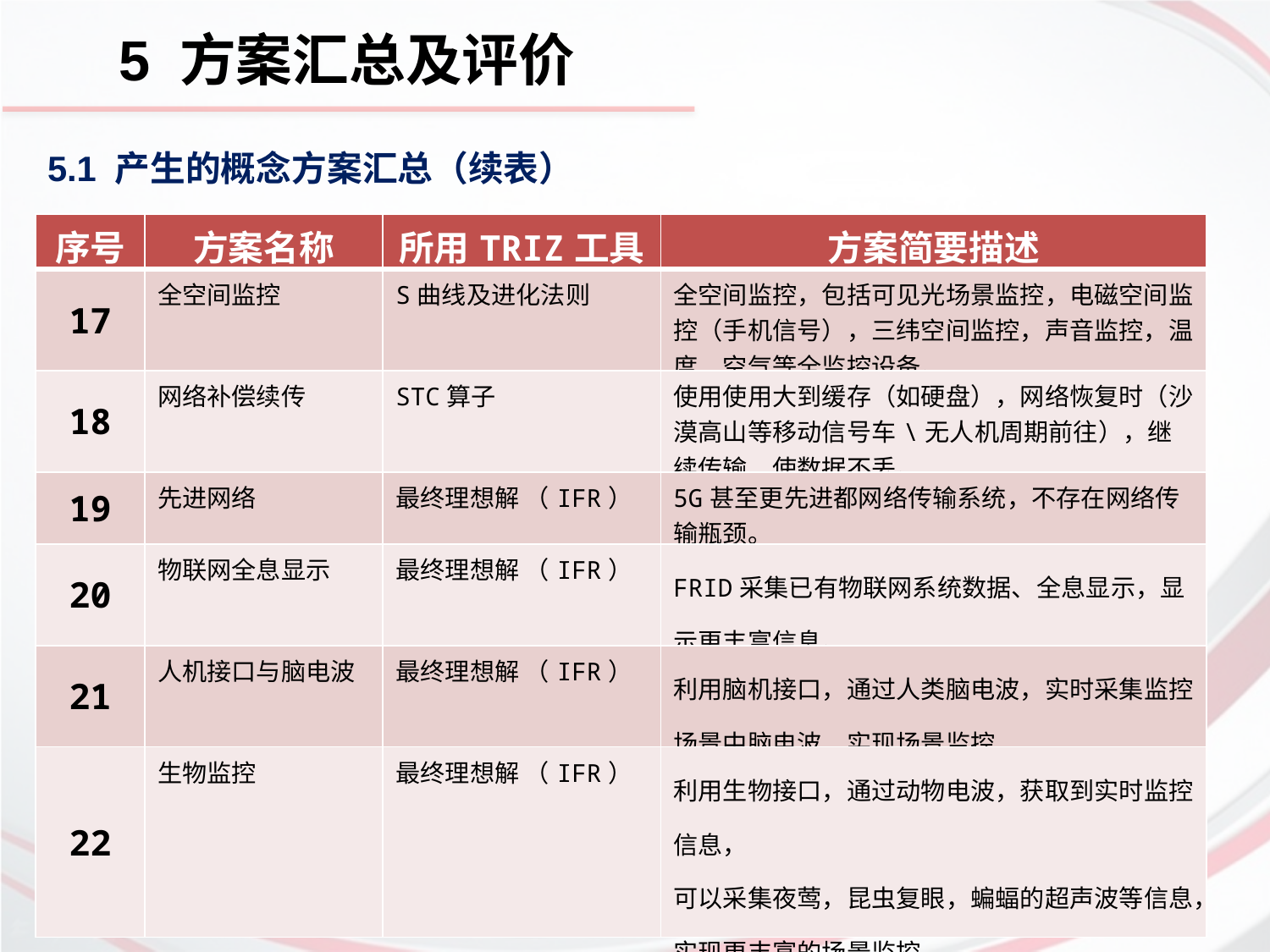

5 方案汇总及评价
5.1 产生的概念方案汇总（续表）
| 序号 | 方案名称 | 所用TRIZ工具 | 方案简要描述 |
| --- | --- | --- | --- |
| 17 | 全空间监控 | S曲线及进化法则 | 全空间监控，包括可见光场景监控，电磁空间监控（手机信号），三纬空间监控，声音监控，温度、空气等全监控设备。 |
| 18 | 网络补偿续传 | STC算子 | 使用使用大到缓存（如硬盘），网络恢复时（沙漠高山等移动信号车\无人机周期前往），继续传输，使数据不丢。 |
| 19 | 先进网络 | 最终理想解 （IFR） | 5G甚至更先进都网络传输系统，不存在网络传输瓶颈。 |
| 20 | 物联网全息显示 | 最终理想解 （IFR） | FRID采集已有物联网系统数据、全息显示，显示更丰富信息。 |
| 21 | 人机接口与脑电波 | 最终理想解 （IFR） | 利用脑机接口，通过人类脑电波，实时采集监控场景中脑电波，实现场景监控. |
| 22 | 生物监控 | 最终理想解 （IFR） | 利用生物接口，通过动物电波，获取到实时监控信息， 可以采集夜莺，昆虫复眼，蝙蝠的超声波等信息，实现更丰富的场景监控. |
48